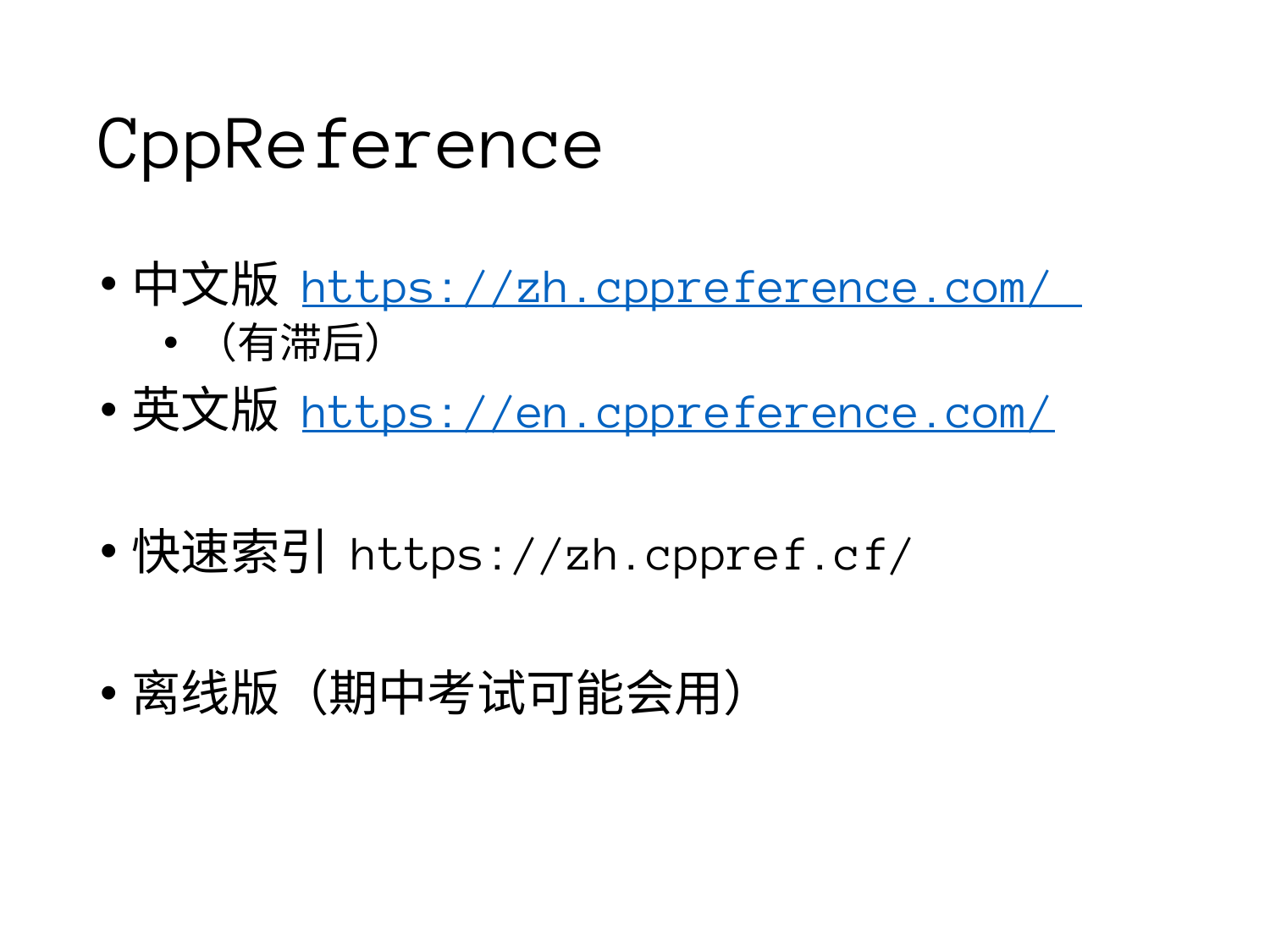

# CppReference
中文版 https://zh.cppreference.com/
（有滞后）
英文版 https://en.cppreference.com/

快速索引 https://zh.cppref.cf/

离线版（期中考试可能会用）